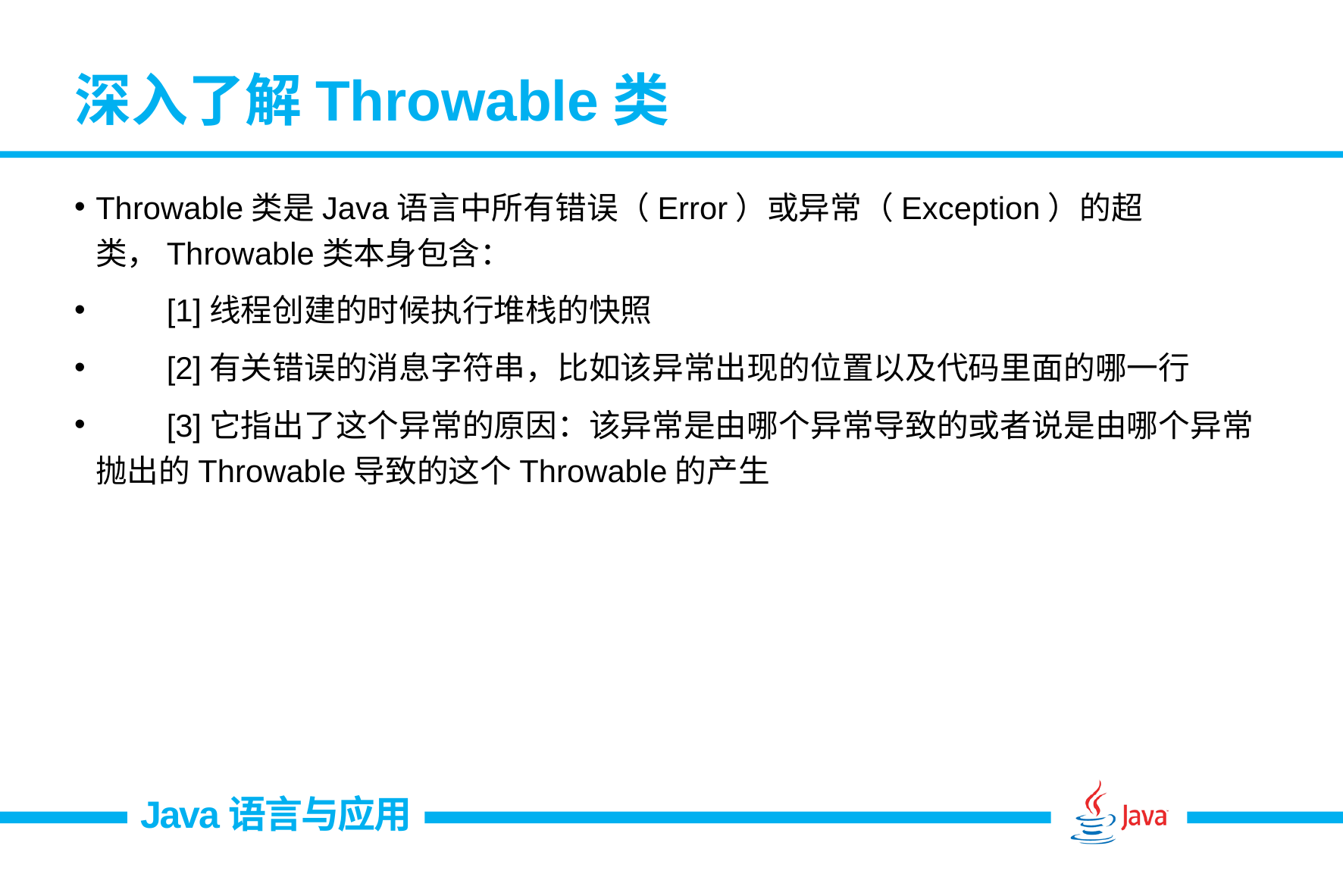

# 深入了解Throwable类
Throwable类是Java语言中所有错误（Error）或异常（Exception）的超类，Throwable类本身包含：
　　[1]线程创建的时候执行堆栈的快照
　　[2]有关错误的消息字符串，比如该异常出现的位置以及代码里面的哪一行
　　[3]它指出了这个异常的原因：该异常是由哪个异常导致的或者说是由哪个异常抛出的Throwable导致的这个Throwable的产生